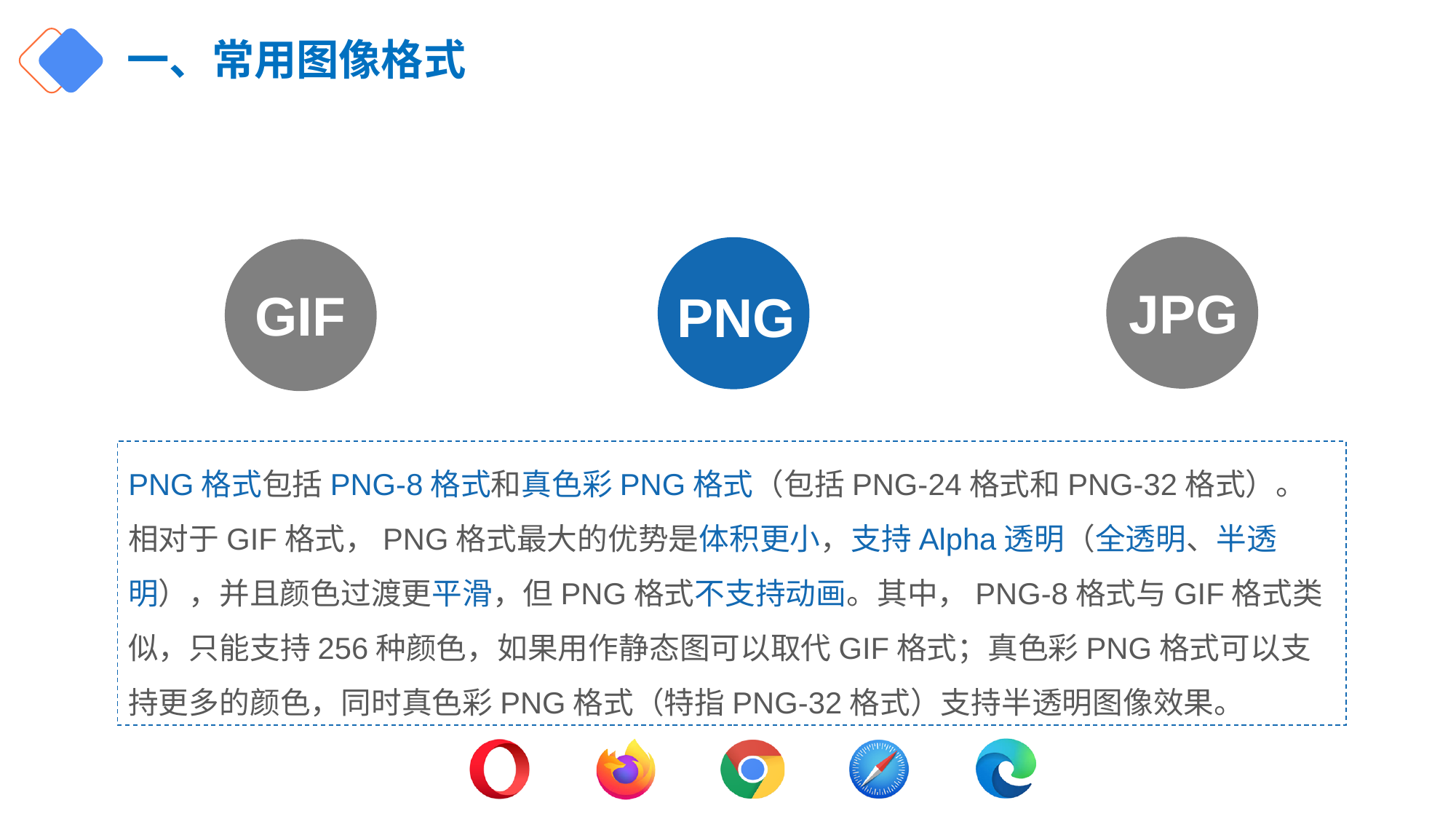

# 一、常用图像格式

JPG

PNG

GIF
PNG格式包括PNG-8格式和真色彩PNG格式（包括PNG-24格式和PNG-32格式）。相对于GIF格式，PNG格式最大的优势是体积更小，支持Alpha透明（全透明、半透明），并且颜色过渡更平滑，但PNG格式不支持动画。其中，PNG-8格式与GIF格式类似，只能支持256种颜色，如果用作静态图可以取代GIF格式；真色彩PNG格式可以支持更多的颜色，同时真色彩PNG格式（特指PNG-32格式）支持半透明图像效果。